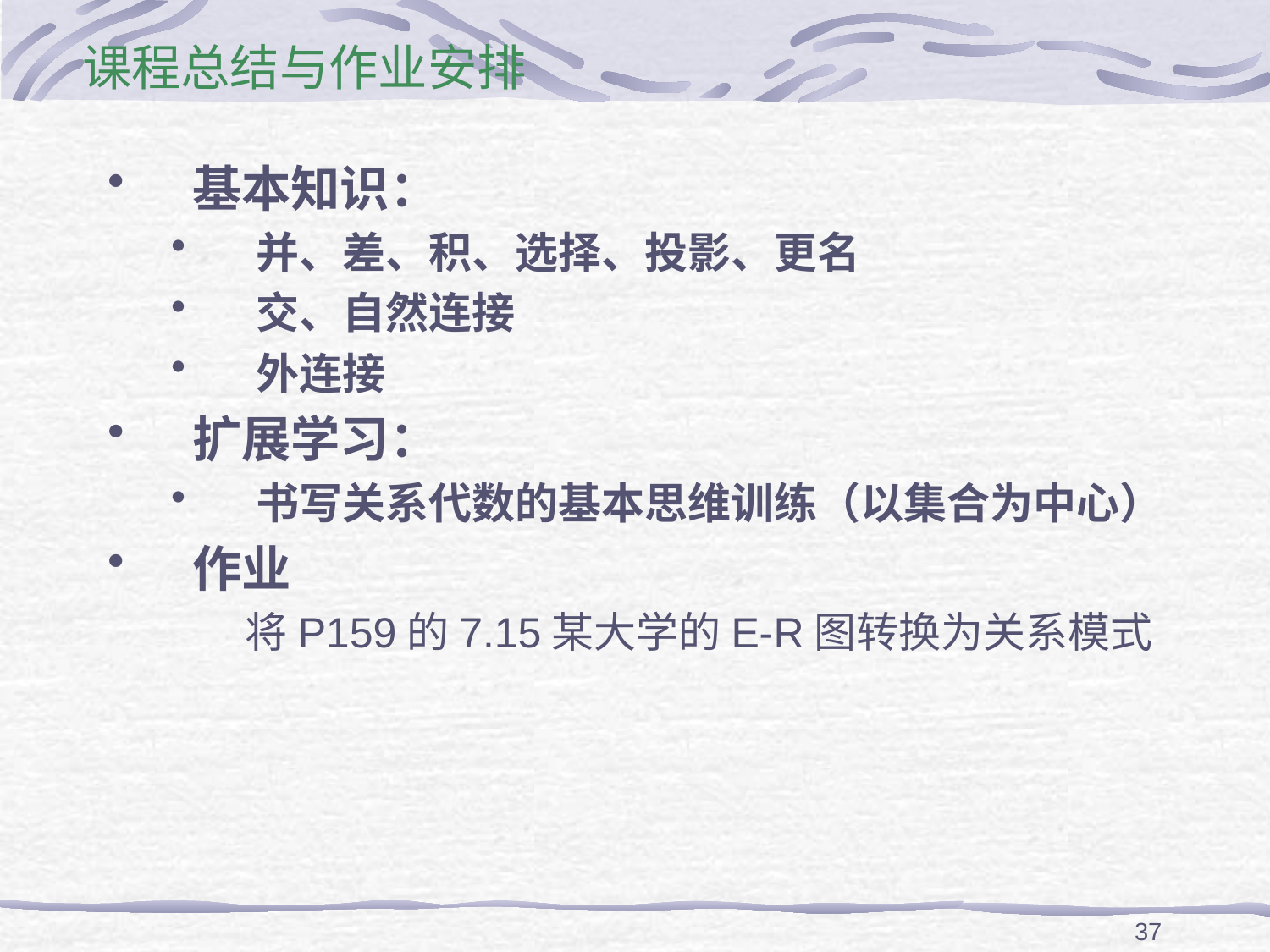

课程总结与作业安排
基本知识：
并、差、积、选择、投影、更名
交、自然连接
外连接
扩展学习：
书写关系代数的基本思维训练（以集合为中心）
作业
	将P159的7.15某大学的E-R图转换为关系模式

37